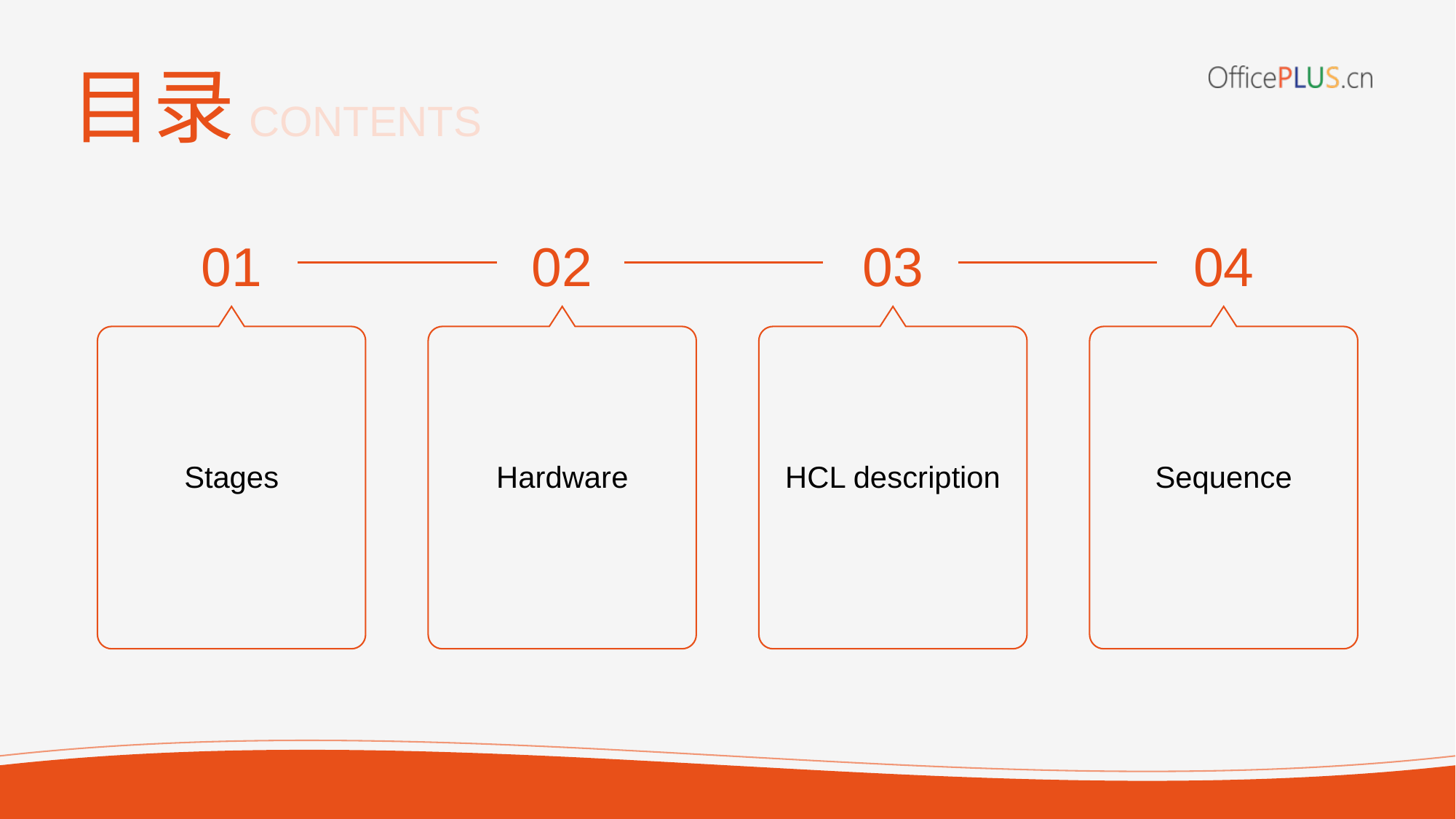

目录
CONTENTS
01
02
03
04

Stages
Hardware
HCL description
Sequence